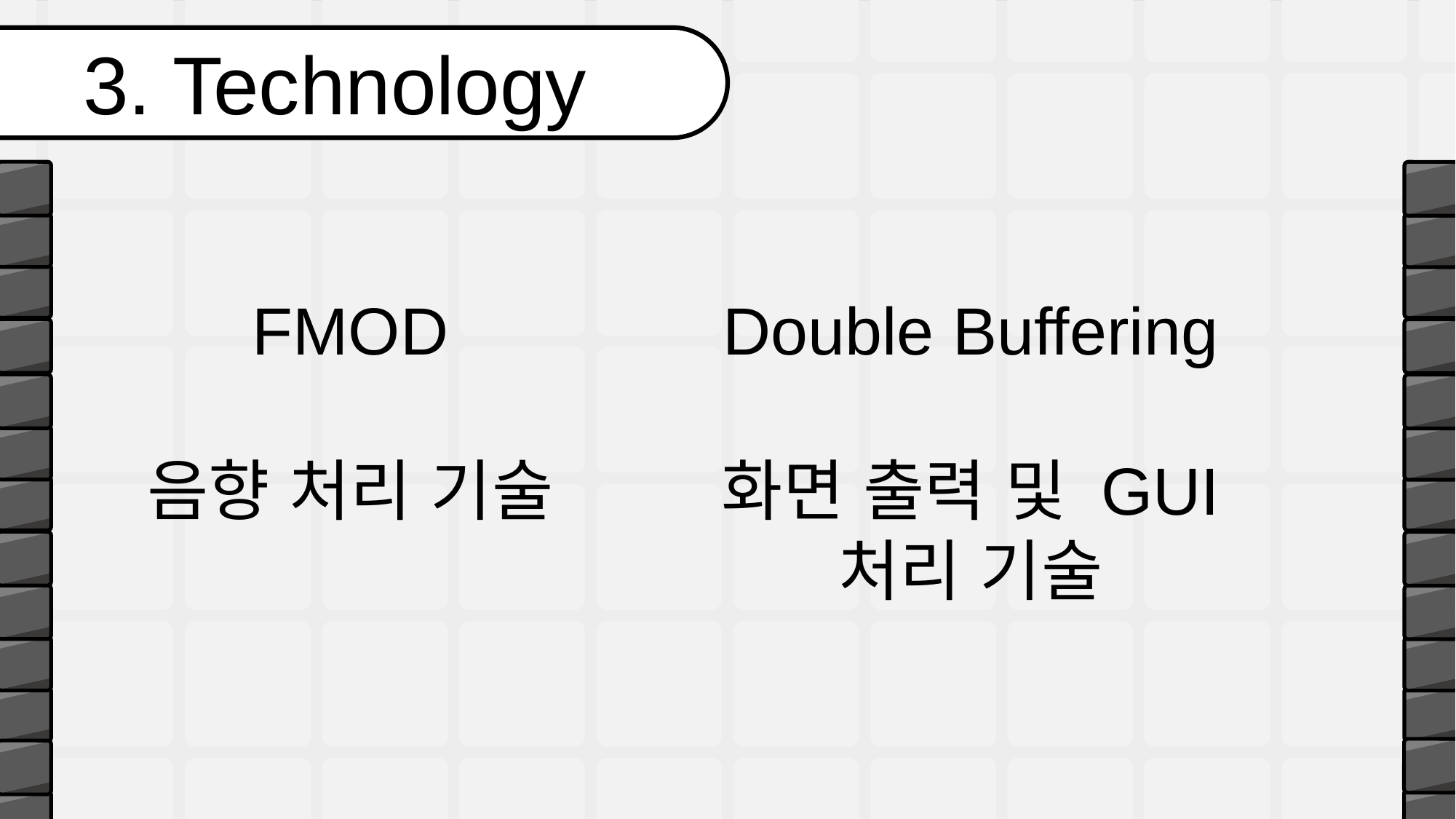

3. Technology

FMOD

음향 처리 기술
Double Buffering
화면 출력 및 GUI
처리 기술